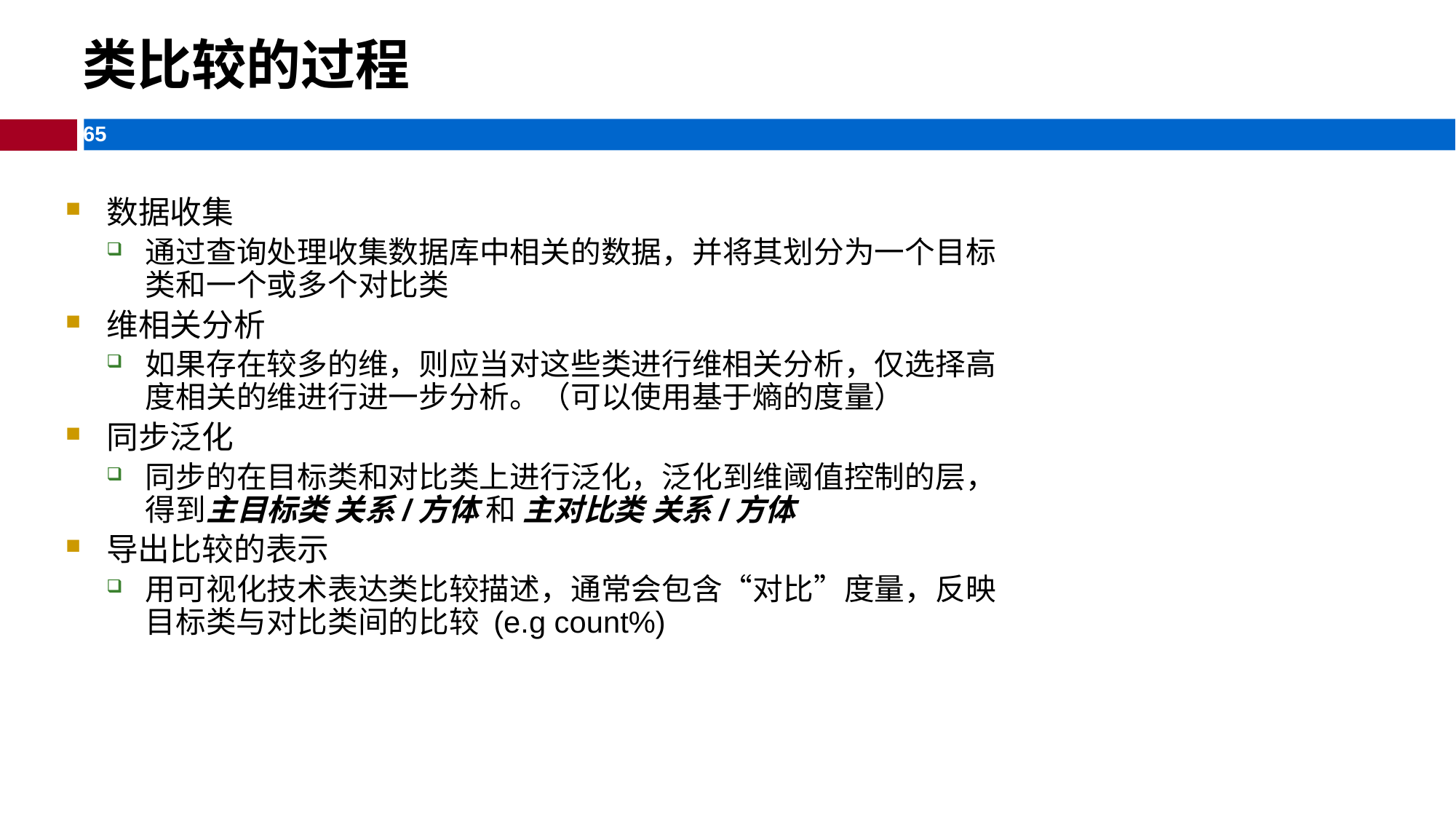

类比较的过程
数据收集
通过查询处理收集数据库中相关的数据，并将其划分为一个目标类和一个或多个对比类
维相关分析
如果存在较多的维，则应当对这些类进行维相关分析，仅选择高度相关的维进行进一步分析。（可以使用基于熵的度量）
同步泛化
同步的在目标类和对比类上进行泛化，泛化到维阈值控制的层，得到主目标类 关系/方体 和 主对比类 关系/方体
导出比较的表示
用可视化技术表达类比较描述，通常会包含“对比”度量，反映目标类与对比类间的比较 (e.g count%)